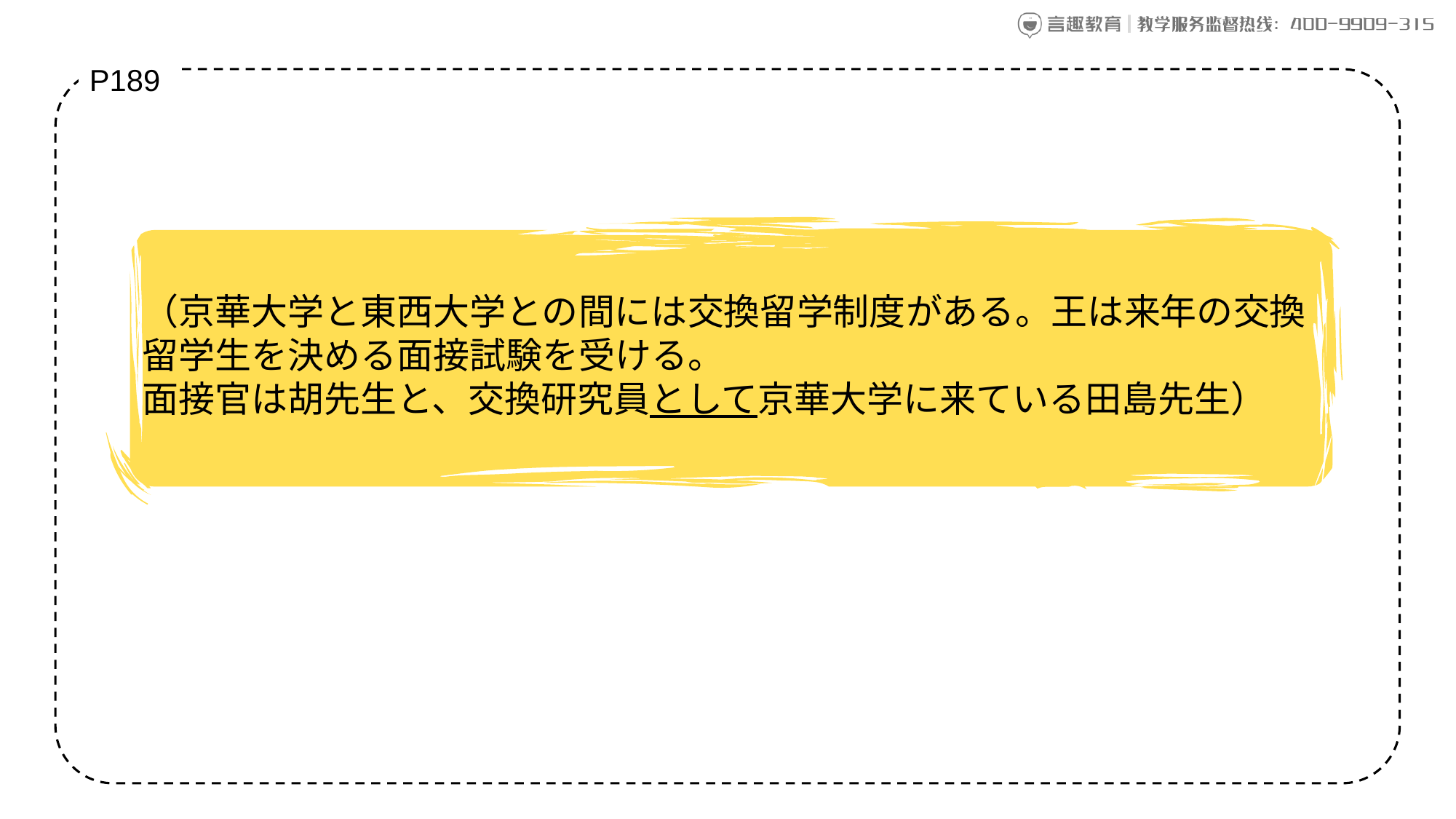

P189

（京華大学と東西大学との間には交換留学制度がある。王は来年の交換留学生を決める面接試験を受ける。
面接官は胡先生と、交換研究員として京華大学に来ている田島先生）